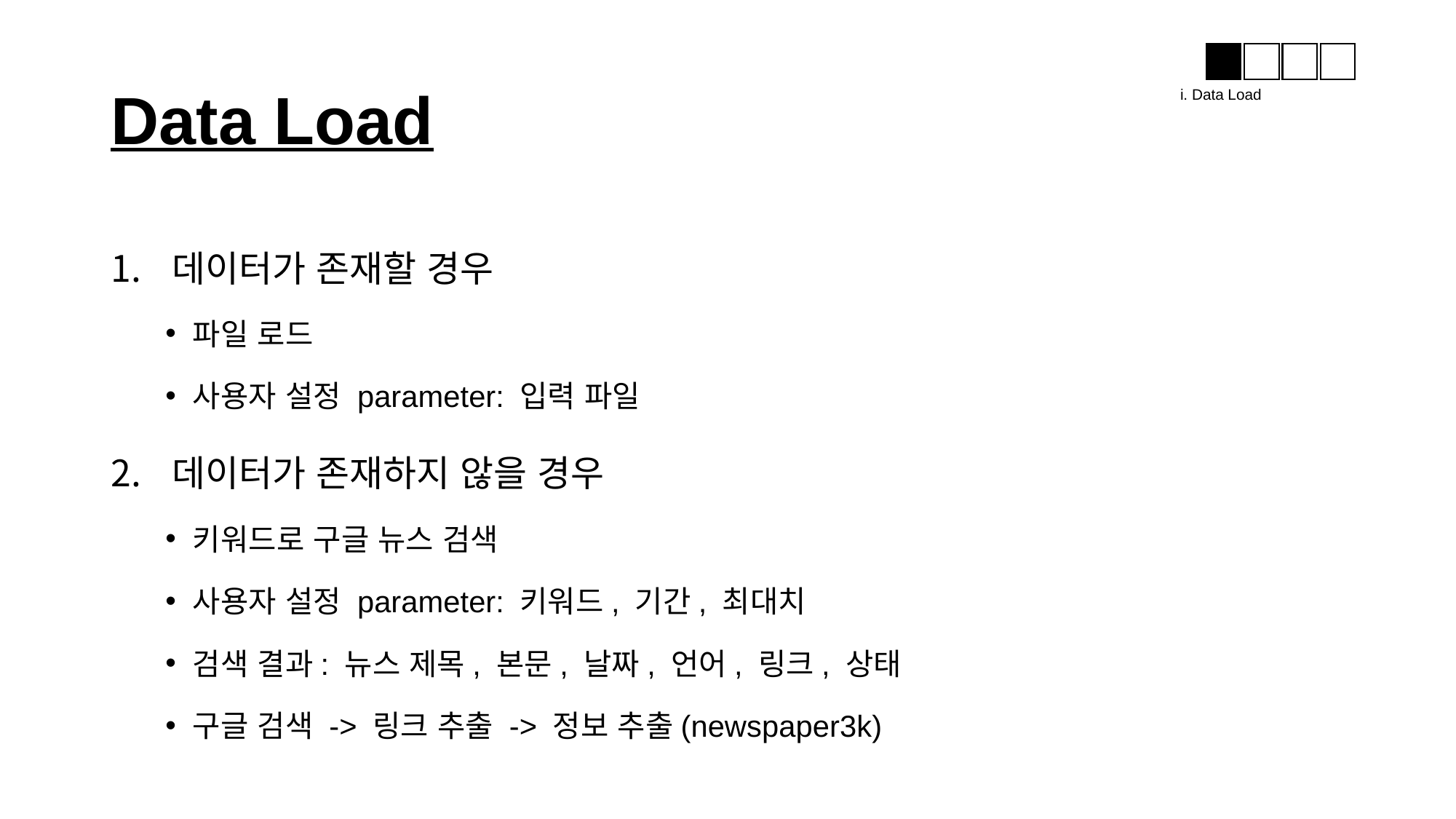

# Data Load

i. Data Load
데이터가 존재할 경우
파일 로드
사용자 설정 parameter: 입력 파일
데이터가 존재하지 않을 경우
키워드로 구글 뉴스 검색
사용자 설정 parameter: 키워드, 기간, 최대치
검색 결과: 뉴스 제목, 본문, 날짜, 언어, 링크, 상태
구글 검색 -> 링크 추출 -> 정보 추출(newspaper3k)